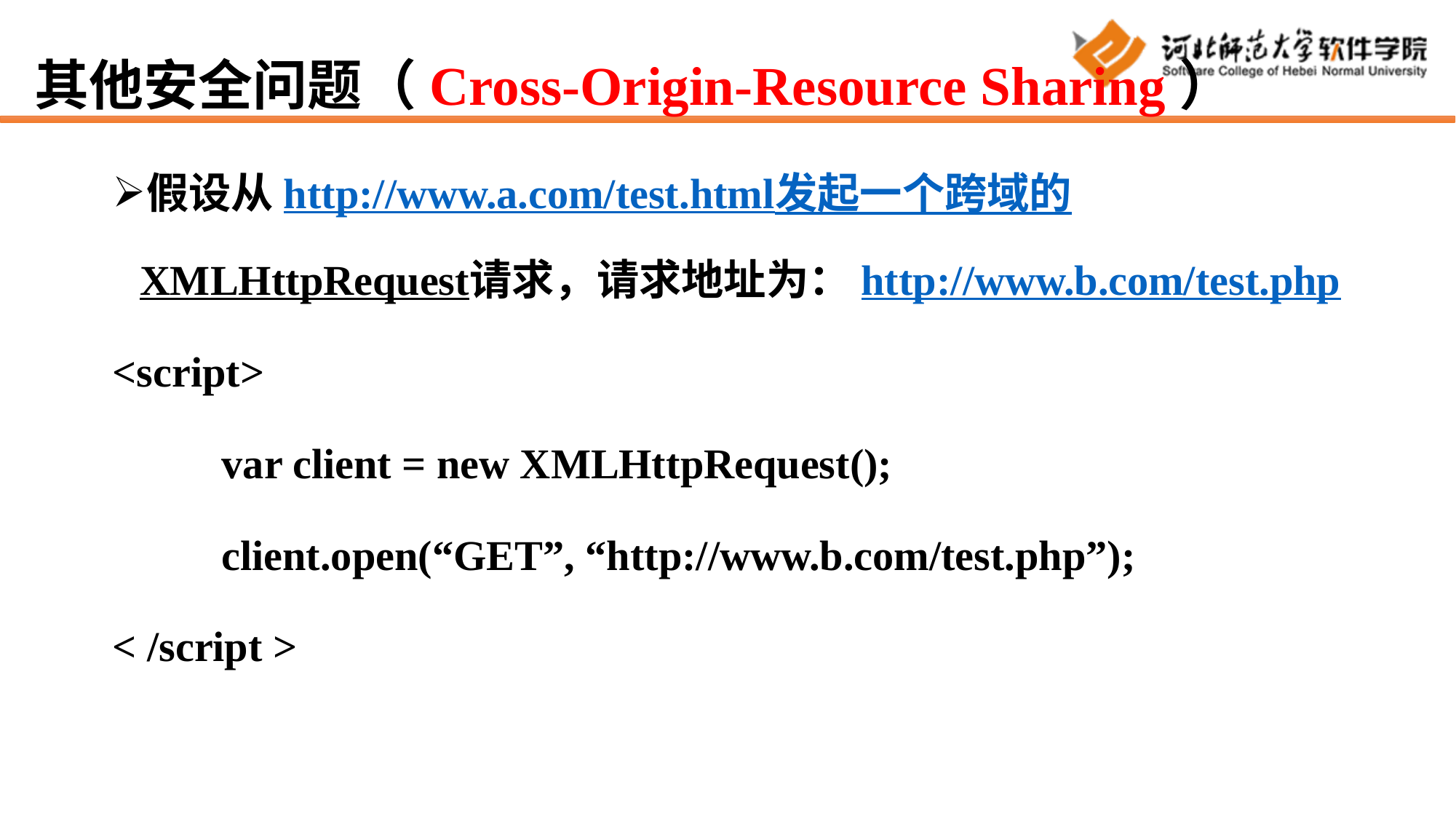

# 其他安全问题（Cross-Origin-Resource Sharing）
假设从http://www.a.com/test.html发起一个跨域的XMLHttpRequest请求，请求地址为：http://www.b.com/test.php
<script>
	var client = new XMLHttpRequest();
	client.open(“GET”, “http://www.b.com/test.php”);
< /script >